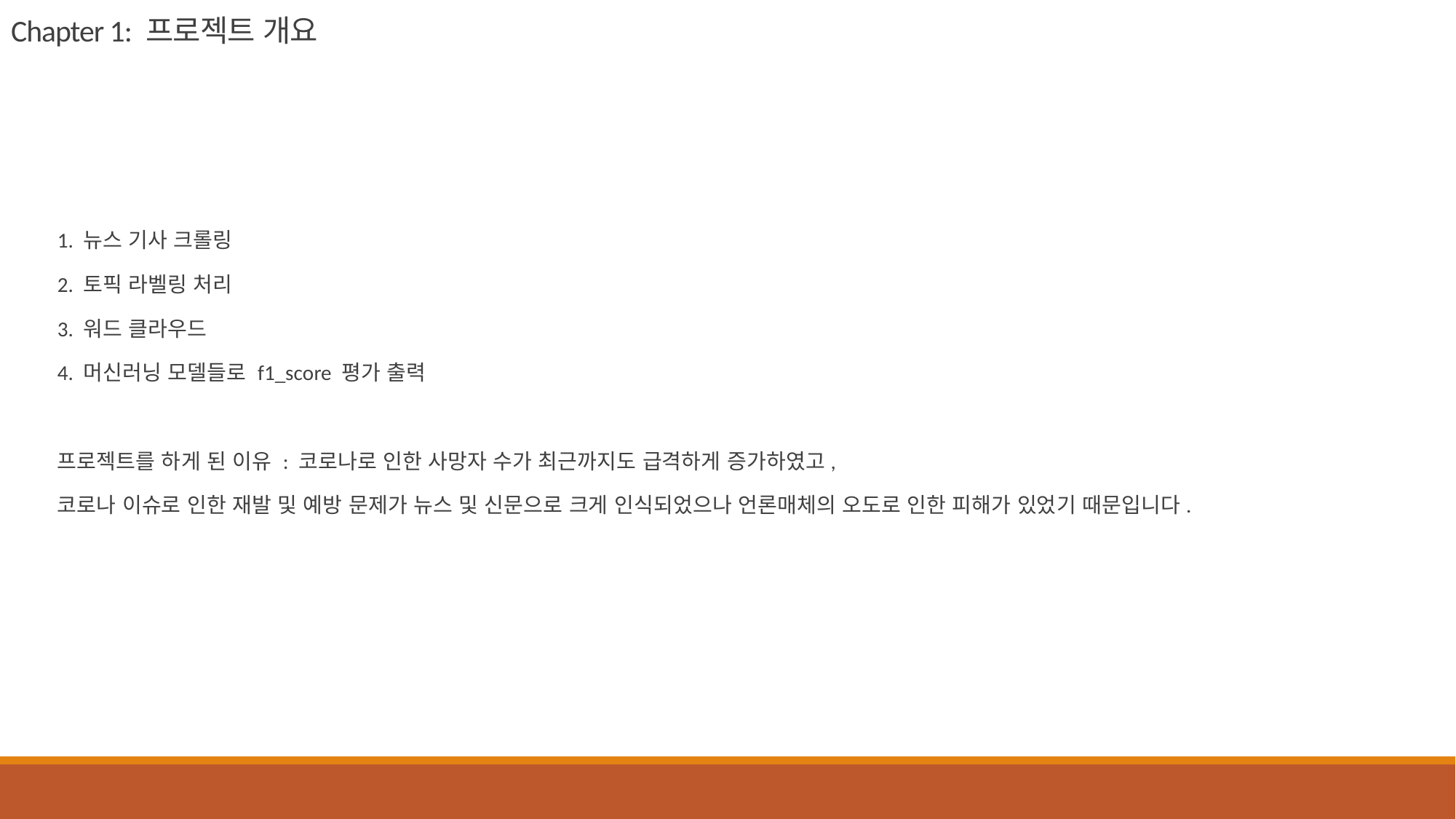

# Chapter 1: 프로젝트 개요

1. 뉴스 기사 크롤링
2. 토픽 라벨링 처리
3. 워드 클라우드
4. 머신러닝 모델들로 f1_score 평가 출력

프로젝트를 하게 된 이유 : 코로나로 인한 사망자 수가 최근까지도 급격하게 증가하였고,
코로나 이슈로 인한 재발 및 예방 문제가 뉴스 및 신문으로 크게 인식되었으나 언론매체의 오도로 인한 피해가 있었기 때문입니다.